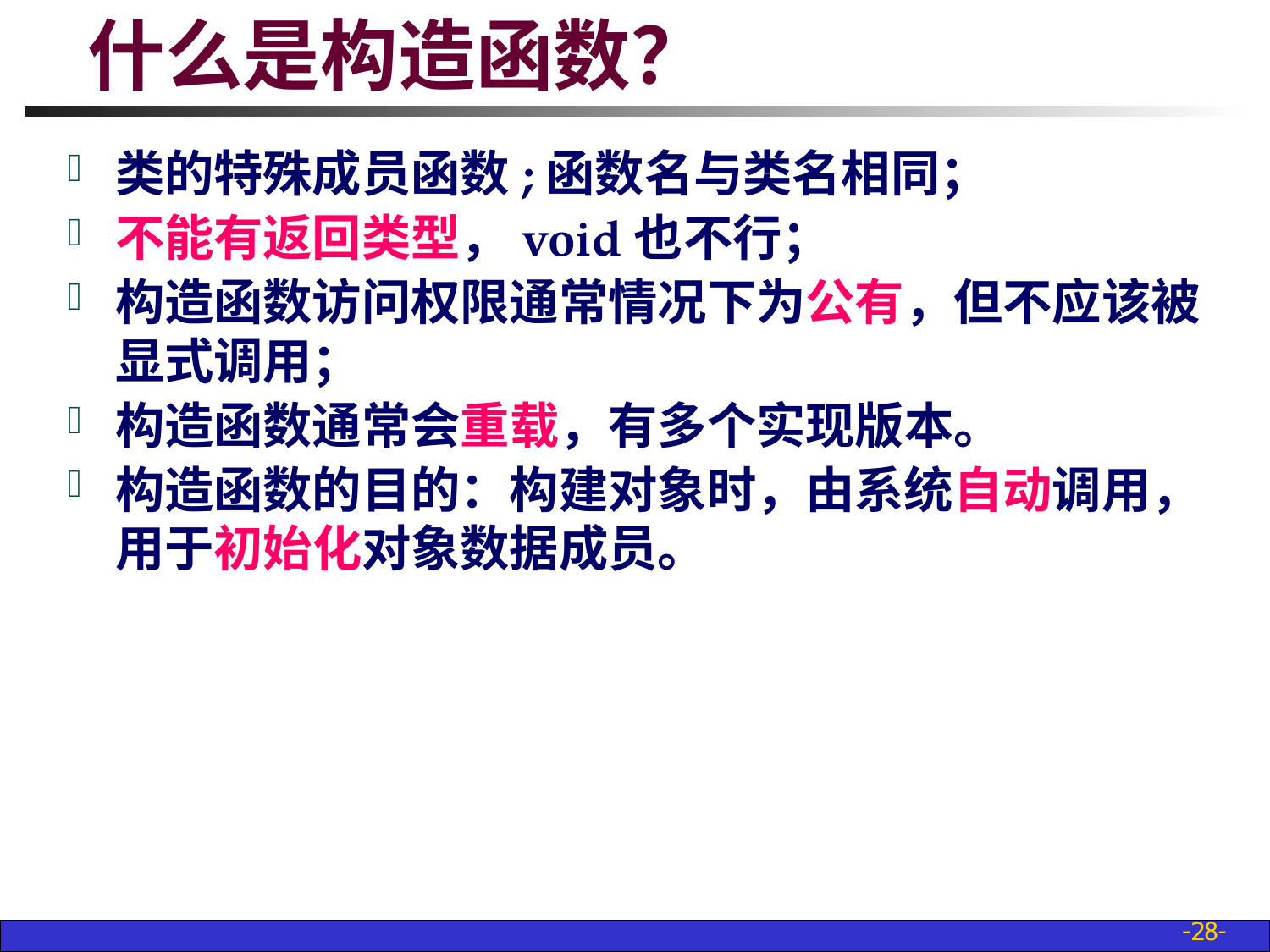

# 什么是构造函数？
类的特殊成员函数;函数名与类名相同；
不能有返回类型，void也不行；
构造函数访问权限通常情况下为公有，但不应该被显式调用；
构造函数通常会重载，有多个实现版本。
构造函数的目的：构建对象时，由系统自动调用，用于初始化对象数据成员。
-28-